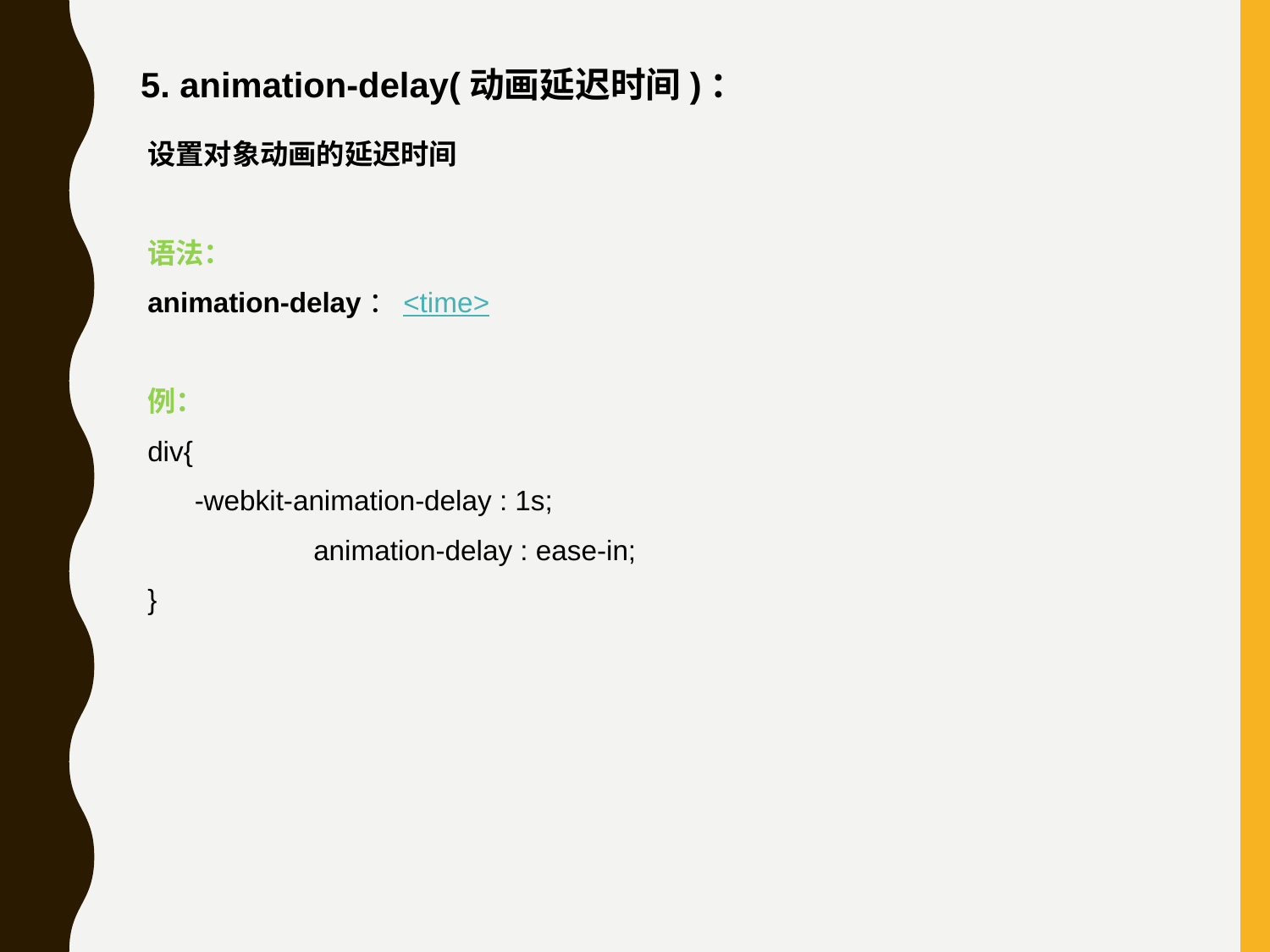

5. animation-delay(动画延迟时间)：
设置对象动画的延迟时间

语法：
animation-delay：<time>

例：
div{
      -webkit-animation-delay : 1s;
 	     animation-delay : ease-in;
}